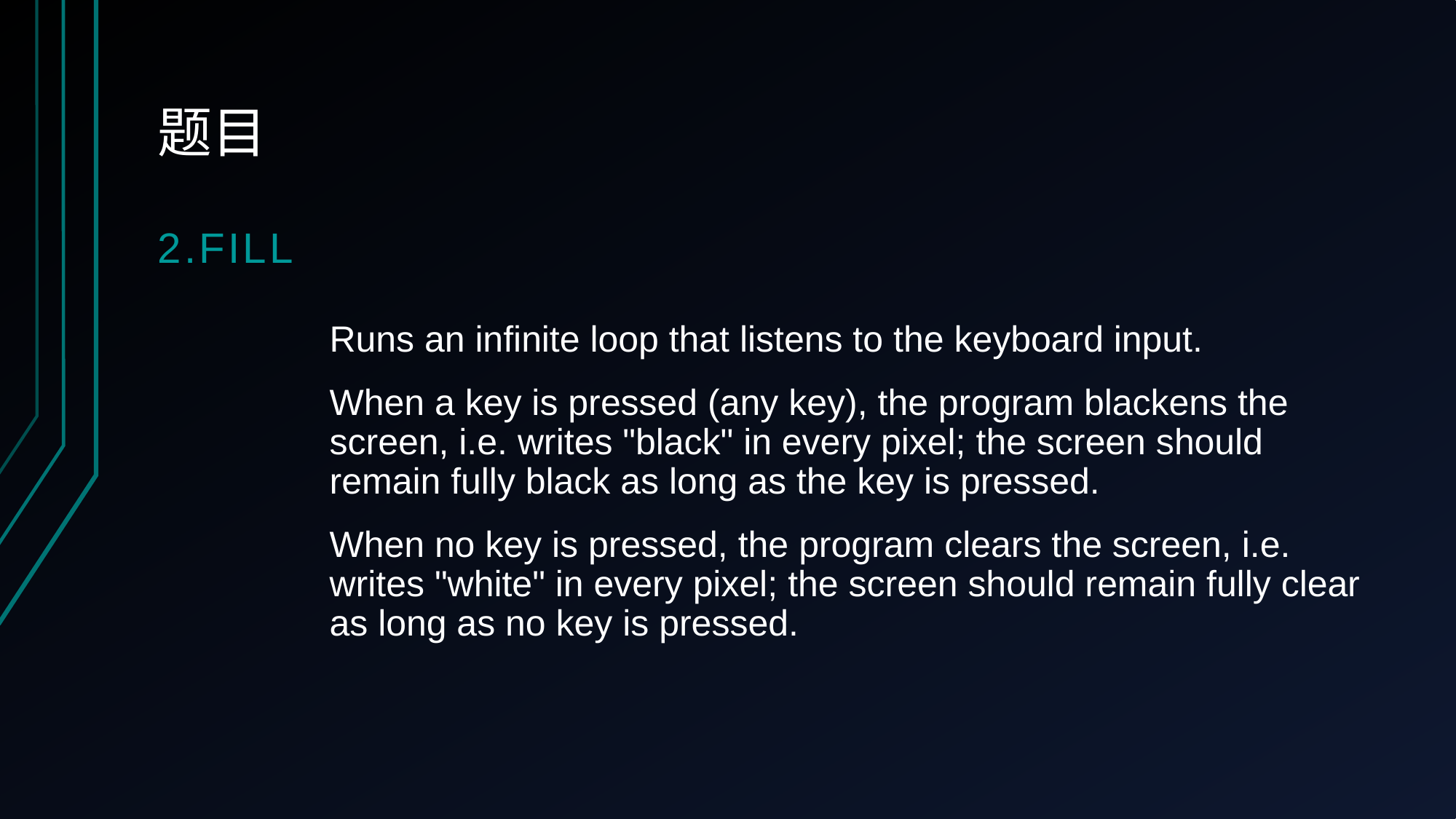

# 题目
2.fill
Runs an infinite loop that listens to the keyboard input.
When a key is pressed (any key), the program blackens the screen, i.e. writes "black" in every pixel; the screen should remain fully black as long as the key is pressed.
When no key is pressed, the program clears the screen, i.e. writes "white" in every pixel; the screen should remain fully clear as long as no key is pressed.